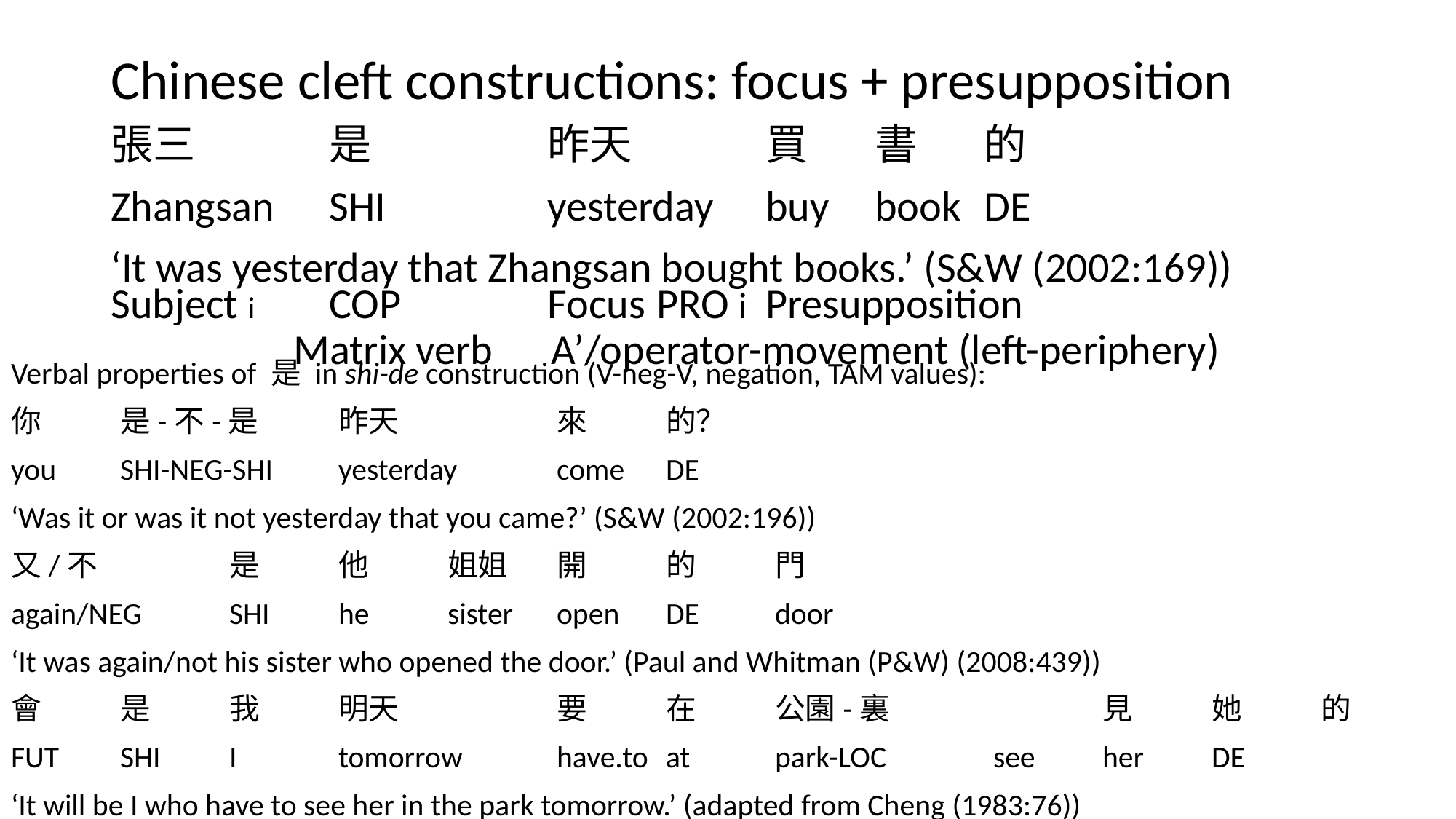

# Chinese cleft constructions: focus + presupposition
張三		是		昨天		買	書	的
Zhangsan	SHI		yesterday	buy	book	DE
‘It was yesterday that Zhangsan bought books.’ (S&W (2002:169))

Subject i 	COP		Focus	PRO i	Presupposition
Matrix verb
A’/operator-movement (left-periphery)
Verbal properties of 是 in shi-de construction (V-neg-V, negation, TAM values):
你	是-不-是	昨天		來	的？
you	SHI-NEG-SHI	yesterday	come	DE
‘Was it or was it not yesterday that you came?’ (S&W (2002:196))
又/不		是	他	姐姐	開	的	門
again/NEG	SHI	he	sister	open	DE	door
‘It was again/not his sister who opened the door.’ (Paul and Whitman (P&W) (2008:439))
會	是	我	明天		要	在	公園-裏		見	她	的
FUT	SHI	I	tomorrow	have.to	at	park-LOC	see	her	DE
‘It will be I who have to see her in the park tomorrow.’ (adapted from Cheng (1983:76))